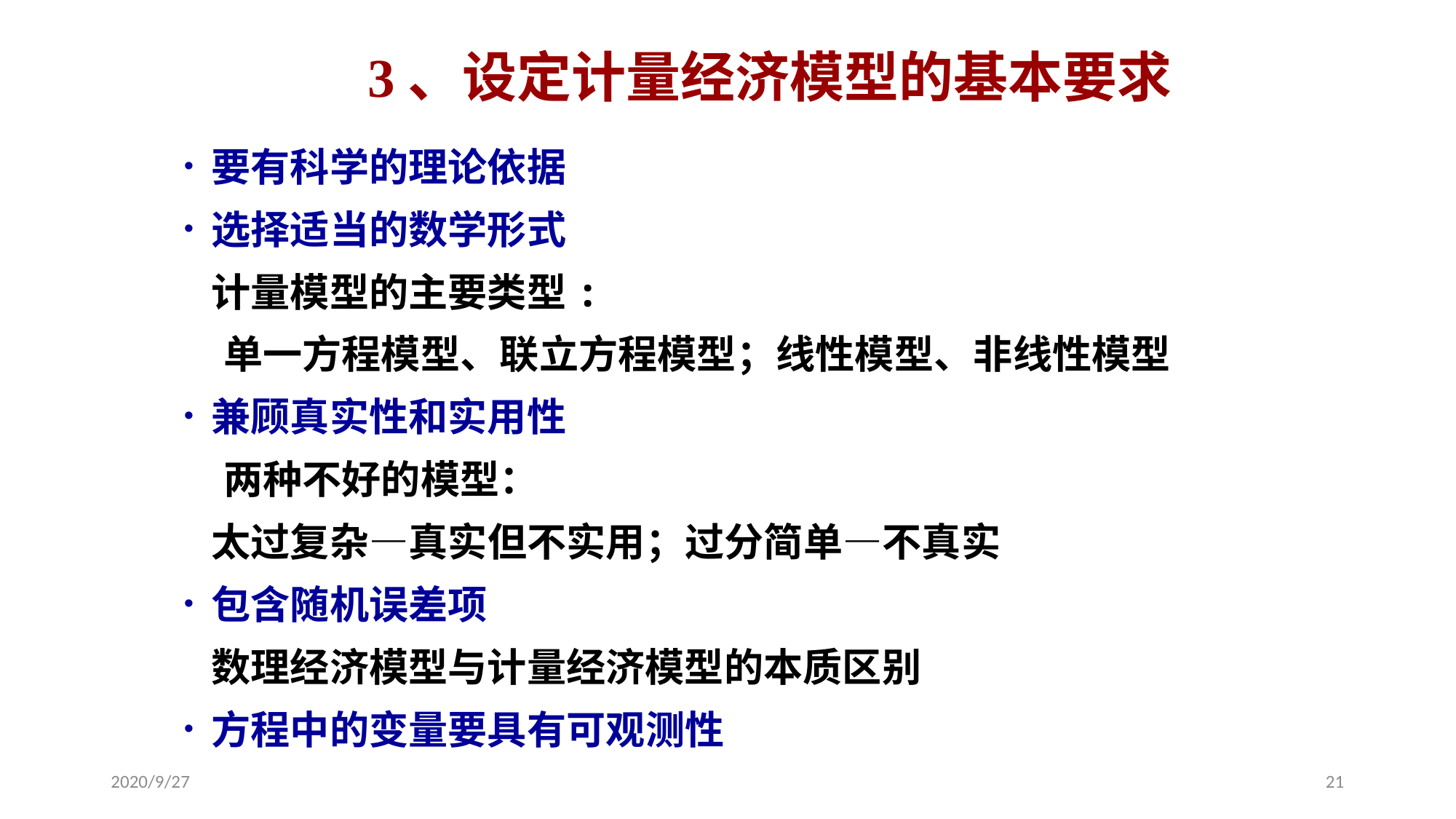

# 3、设定计量经济模型的基本要求
要有科学的理论依据
选择适当的数学形式
  计量模型的主要类型:
　单一方程模型、联立方程模型；线性模型、非线性模型
兼顾真实性和实用性
　两种不好的模型：
  太过复杂—真实但不实用；过分简单—不真实
包含随机误差项
  数理经济模型与计量经济模型的本质区别
方程中的变量要具有可观测性
2020/9/27
21